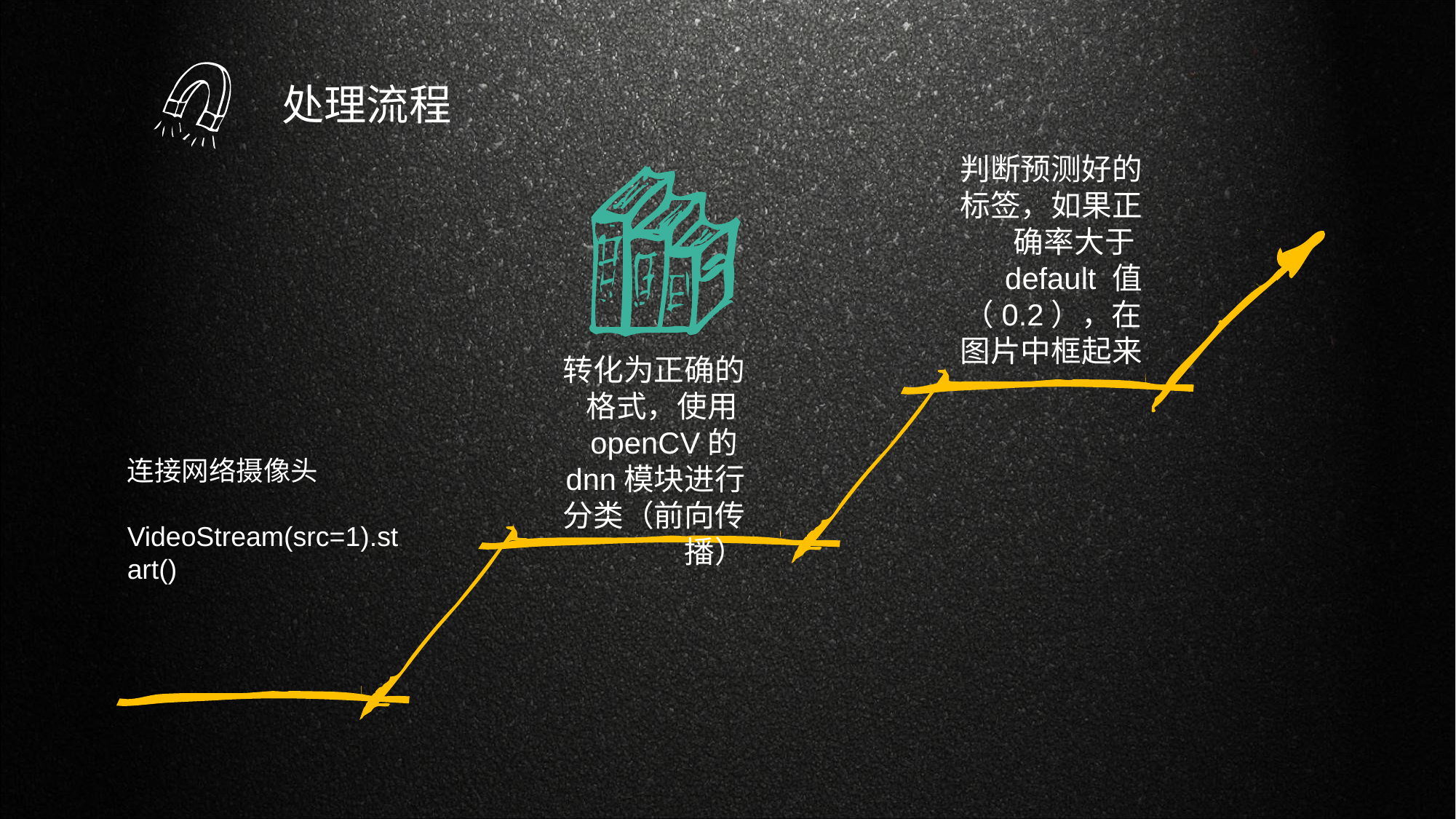

处理流程

判断预测好的标签，如果正确率大于default 值（0.2），在图片中框起来

转化为正确的格式，使用openCV的dnn模块进行分类（前向传播）

连接网络摄像头

VideoStream(src=1).start()